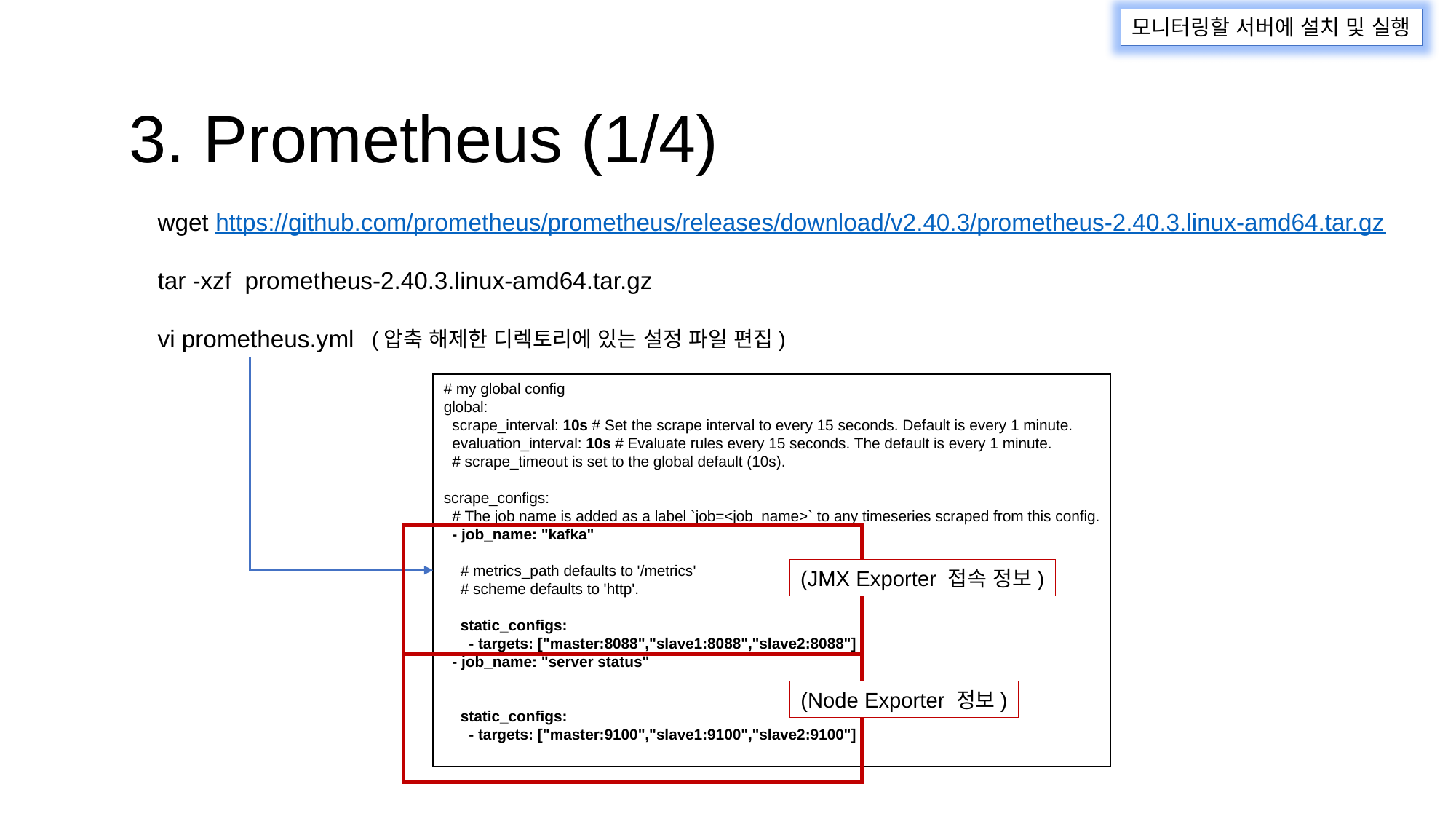

모니터링할 서버에 설치 및 실행
3. Prometheus (1/4)
wget https://github.com/prometheus/prometheus/releases/download/v2.40.3/prometheus-2.40.3.linux-amd64.tar.gz

tar -xzf  prometheus-2.40.3.linux-amd64.tar.gz

vi prometheus.yml
(압축 해제한 디렉토리에 있는 설정 파일 편집)
# my global config
global:
  scrape_interval: 10s # Set the scrape interval to every 15 seconds. Default is every 1 minute.
  evaluation_interval: 10s # Evaluate rules every 15 seconds. The default is every 1 minute.
  # scrape_timeout is set to the global default (10s).

scrape_configs:
  # The job name is added as a label `job=<job_name>` to any timeseries scraped from this config.
  - job_name: "kafka"

    # metrics_path defaults to '/metrics'
    # scheme defaults to 'http'.

    static_configs:
      - targets: ["master:8088","slave1:8088","slave2:8088"]
  - job_name: "server status"

    static_configs:
      - targets: ["master:9100","slave1:9100","slave2:9100"]

(JMX Exporter 접속 정보)

(Node Exporter 정보)